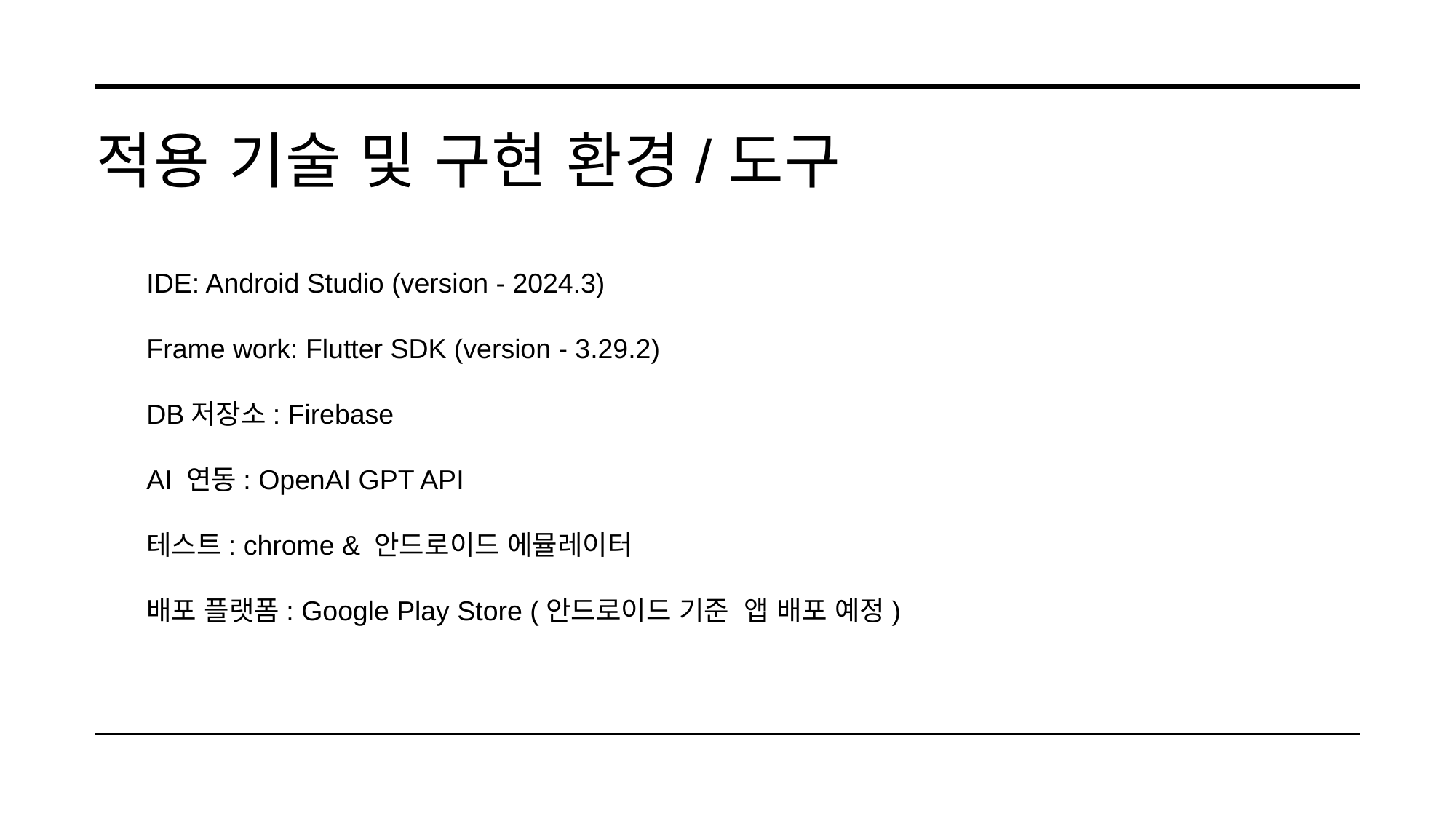

# 적용 기술 및 구현 환경/도구
IDE: Android Studio (version - 2024.3)

Frame work: Flutter SDK (version - 3.29.2)

DB저장소: Firebase

AI 연동: OpenAI GPT API

테스트: chrome & 안드로이드 에뮬레이터

배포 플랫폼: Google Play Store (안드로이드 기준  앱 배포 예정)